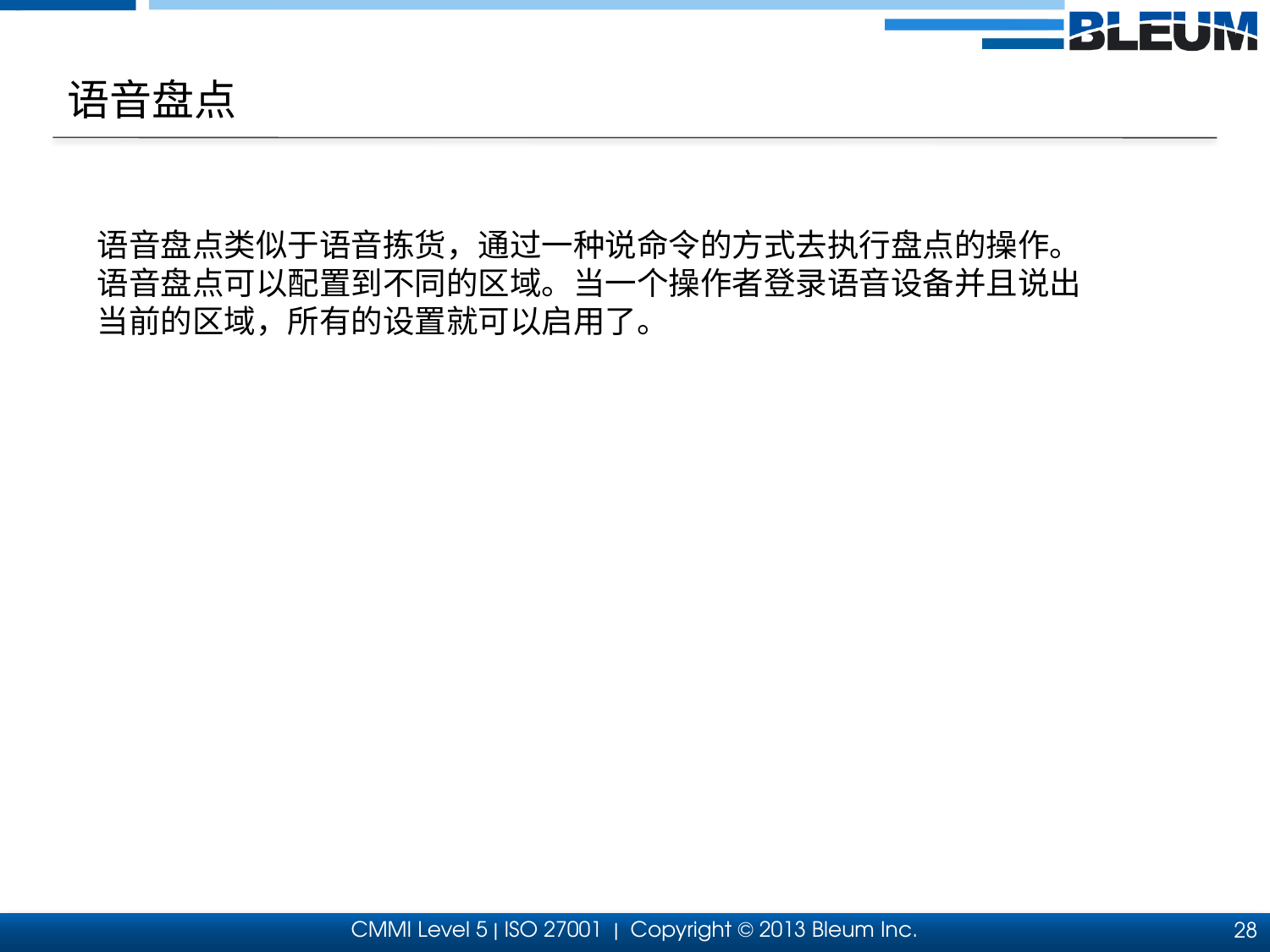

语音盘点

语音盘点类似于语音拣货，通过一种说命令的方式去执行盘点的操作。 语音盘点可以配置到不同的区域。当一个操作者登录语音设备并且说出当前的区域，所有的设置就可以启用了。

28